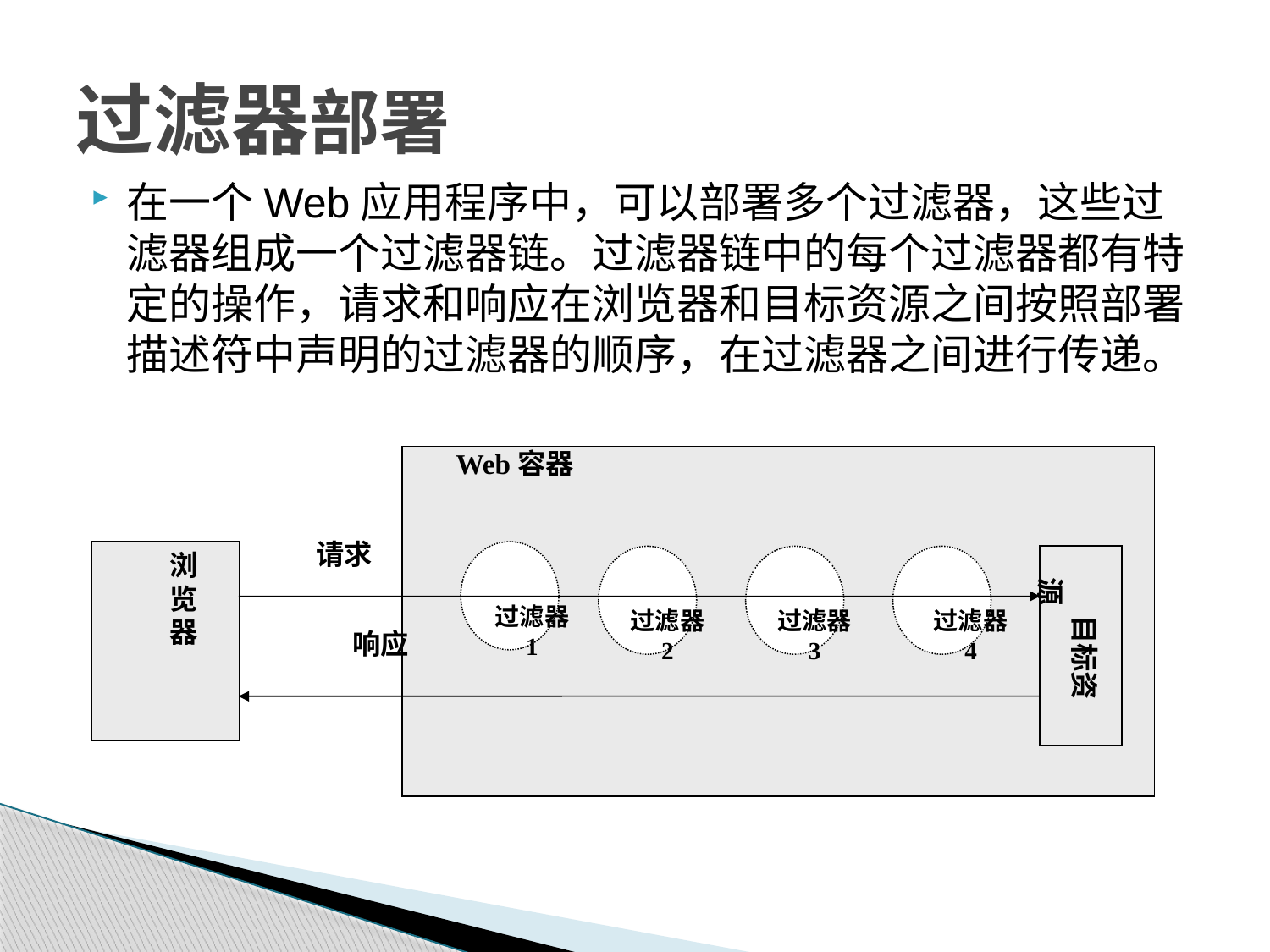

# 过滤器部署
在一个Web应用程序中，可以部署多个过滤器，这些过滤器组成一个过滤器链。过滤器链中的每个过滤器都有特定的操作，请求和响应在浏览器和目标资源之间按照部署描述符中声明的过滤器的顺序，在过滤器之间进行传递。

Web容器

请求

浏
览
器

过滤器
3

目标资源

过滤器
1
过滤器
2
过滤器
4
响应